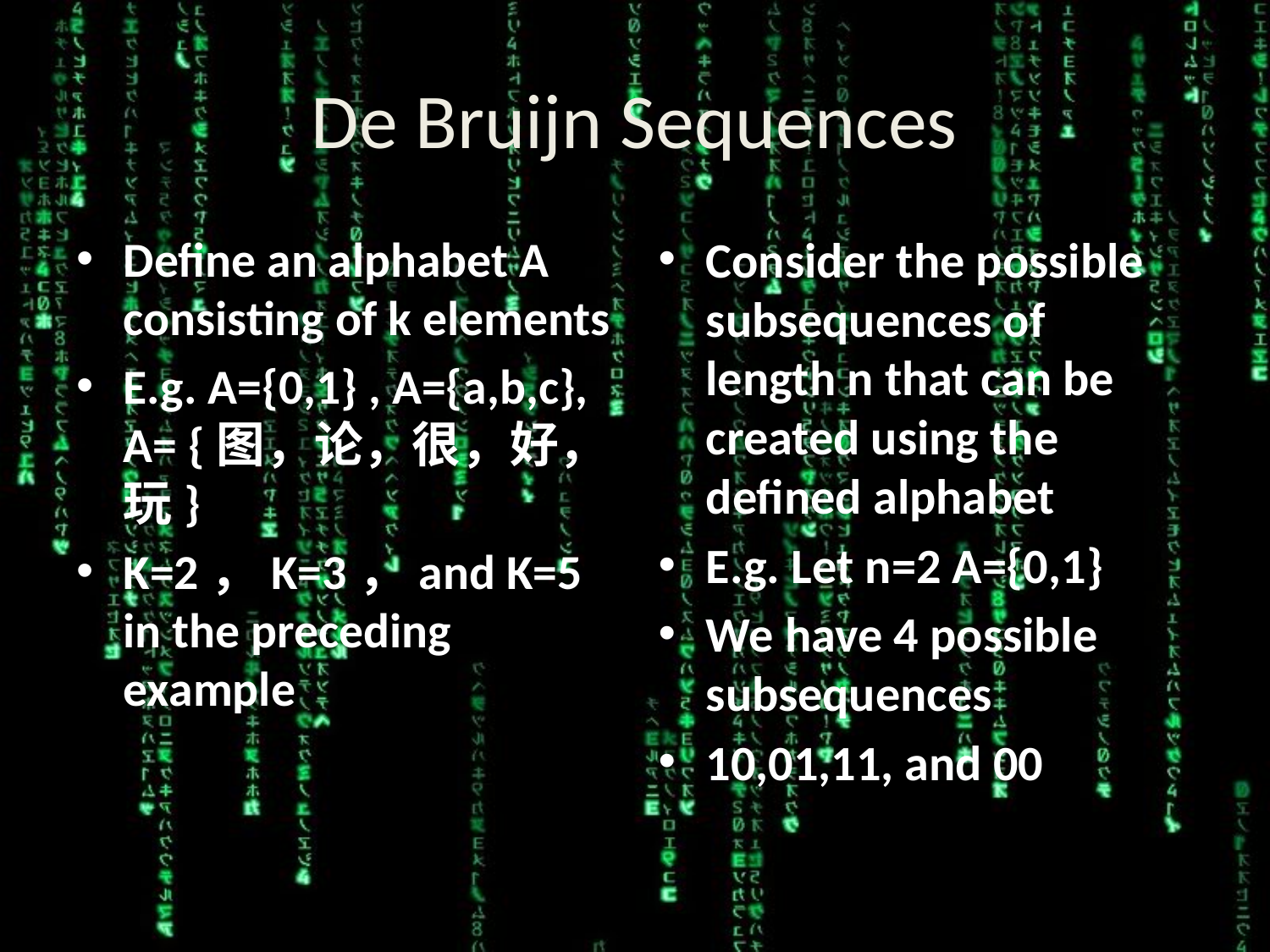

# De Bruijn Sequences
Define an alphabet A consisting of k elements
E.g. A={0,1} , A={a,b,c}, A= {图，论，很，好，玩}
K=2，K=3，and K=5 in the preceding example

Consider the possible subsequences of  length n that can be created using the defined alphabet
E.g. Let n=2 A={0,1}
We have 4 possible subsequences
10,01,11, and 00